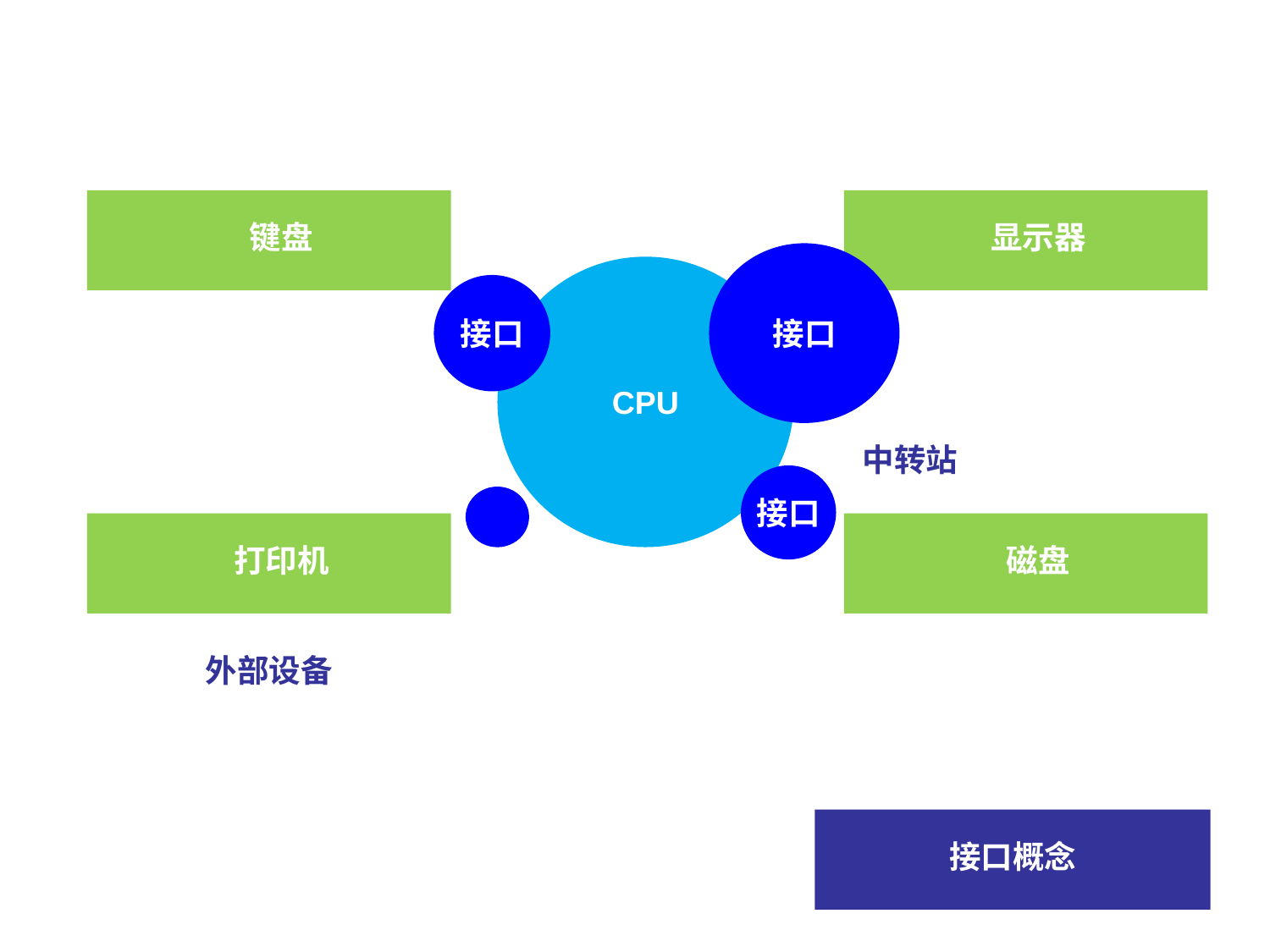

键盘
显示器
接口
CPU
接口
中转站
接口

打印机
磁盘
外部设备
接口概念